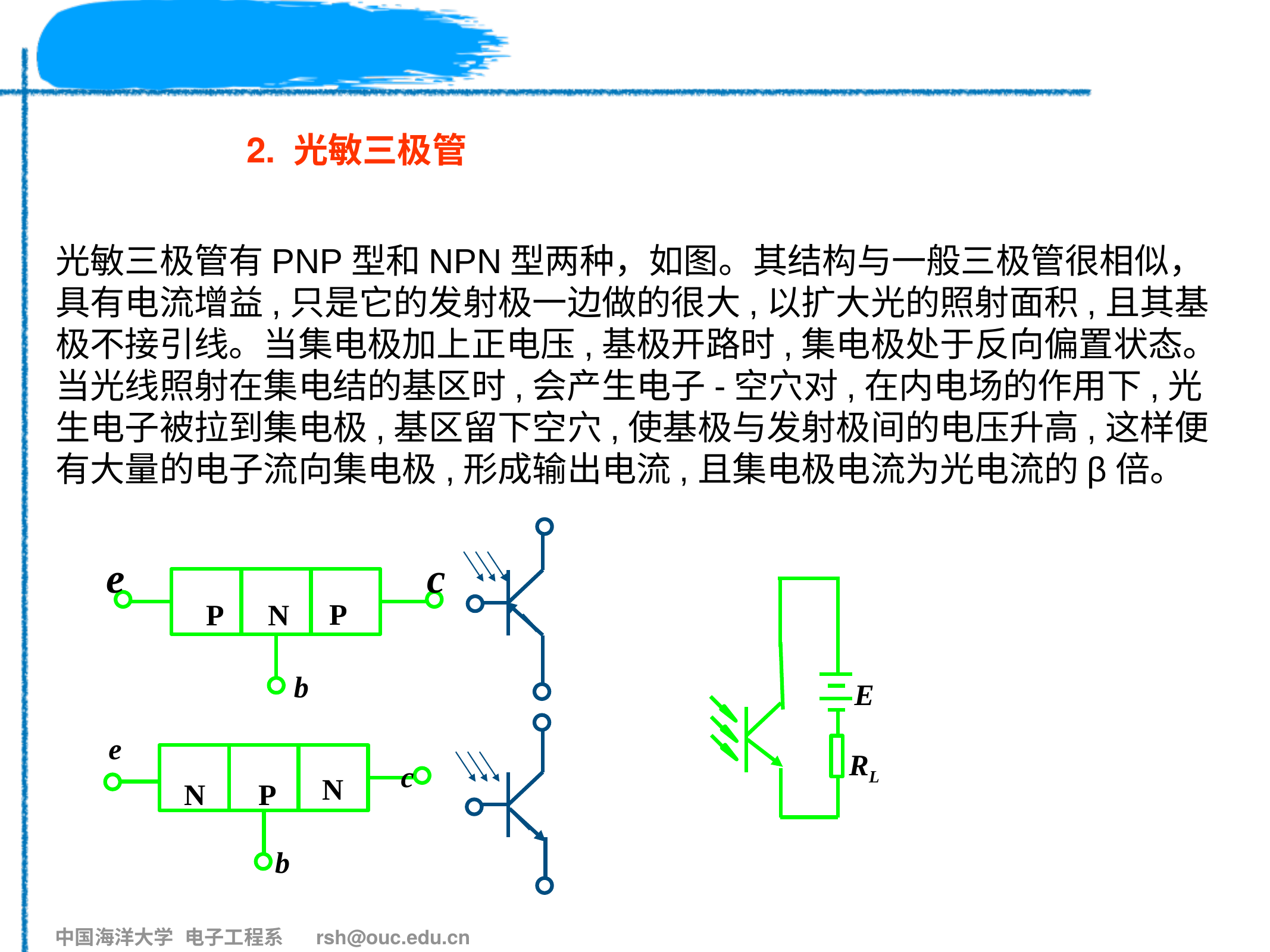

#
2. 光敏三极管
光敏三极管有PNP型和NPN型两种，如图。其结构与一般三极管很相似，具有电流增益,只是它的发射极一边做的很大,以扩大光的照射面积,且其基极不接引线。当集电极加上正电压,基极开路时,集电极处于反向偏置状态。当光线照射在集电结的基区时,会产生电子-空穴对,在内电场的作用下,光生电子被拉到集电极,基区留下空穴,使基极与发射极间的电压升高,这样便有大量的电子流向集电极,形成输出电流,且集电极电流为光电流的β倍。

e
c

P
P
N

  b

  E
  RL
e
c

N
N
P

  b